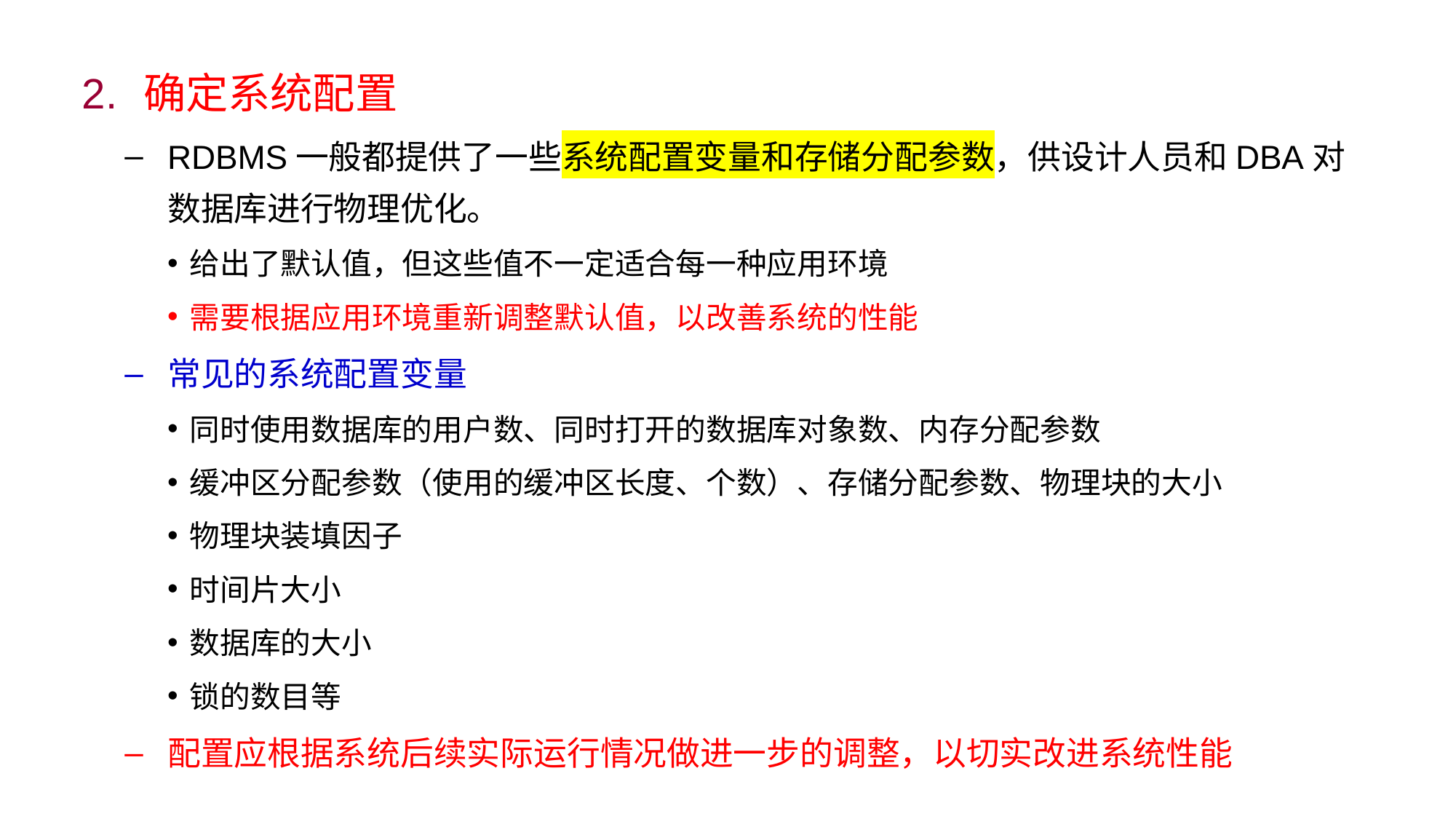

确定系统配置
RDBMS一般都提供了一些系统配置变量和存储分配参数，供设计人员和DBA对数据库进行物理优化。
给出了默认值，但这些值不一定适合每一种应用环境
需要根据应用环境重新调整默认值，以改善系统的性能
常见的系统配置变量
同时使用数据库的用户数、同时打开的数据库对象数、内存分配参数
缓冲区分配参数（使用的缓冲区长度、个数）、存储分配参数、物理块的大小
物理块装填因子
时间片大小
数据库的大小
锁的数目等
配置应根据系统后续实际运行情况做进一步的调整，以切实改进系统性能
82